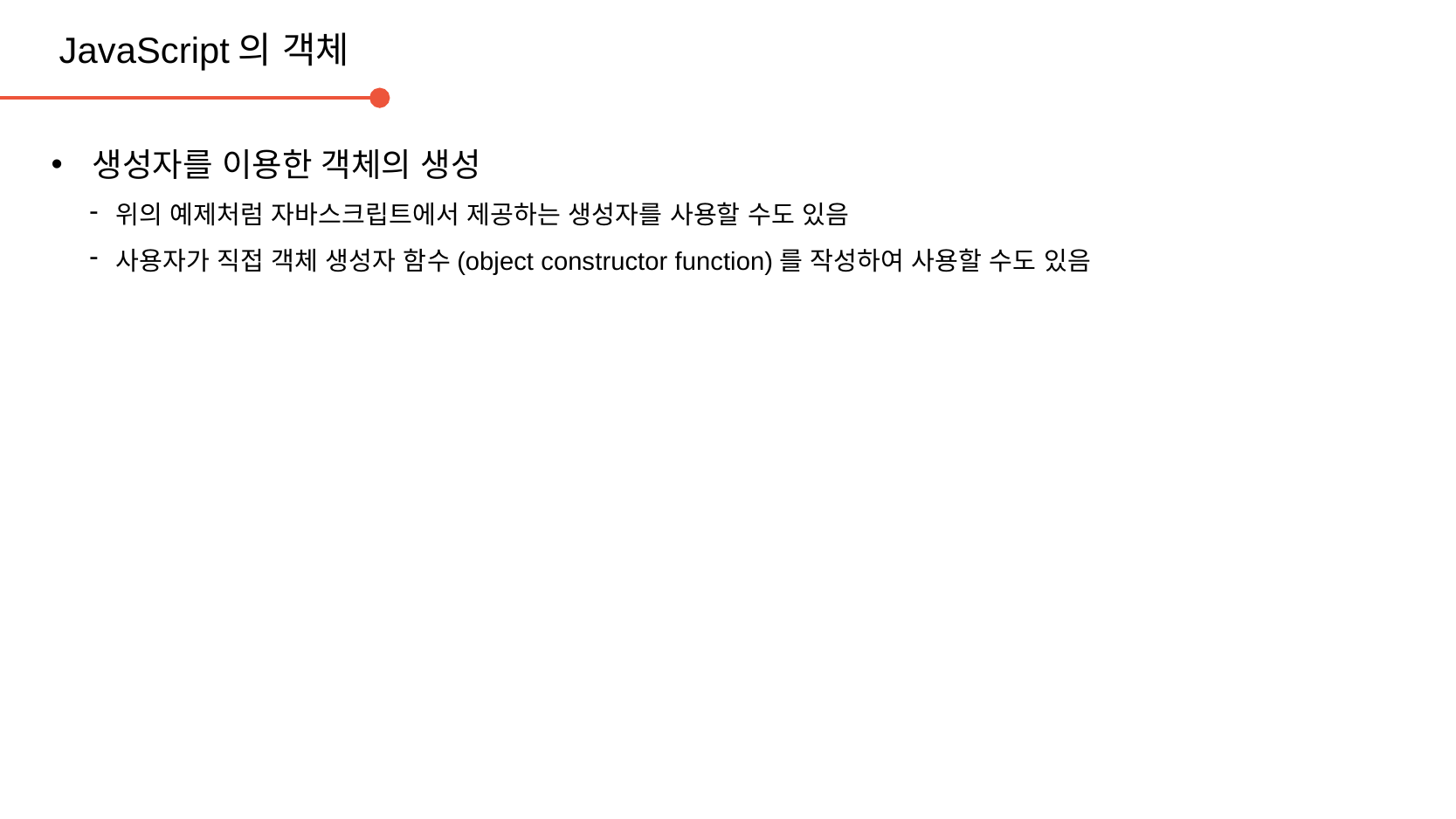

JavaScript의 객체
생성자를 이용한 객체의 생성
위의 예제처럼 자바스크립트에서 제공하는 생성자를 사용할 수도 있음
사용자가 직접 객체 생성자 함수(object constructor function)를 작성하여 사용할 수도 있음